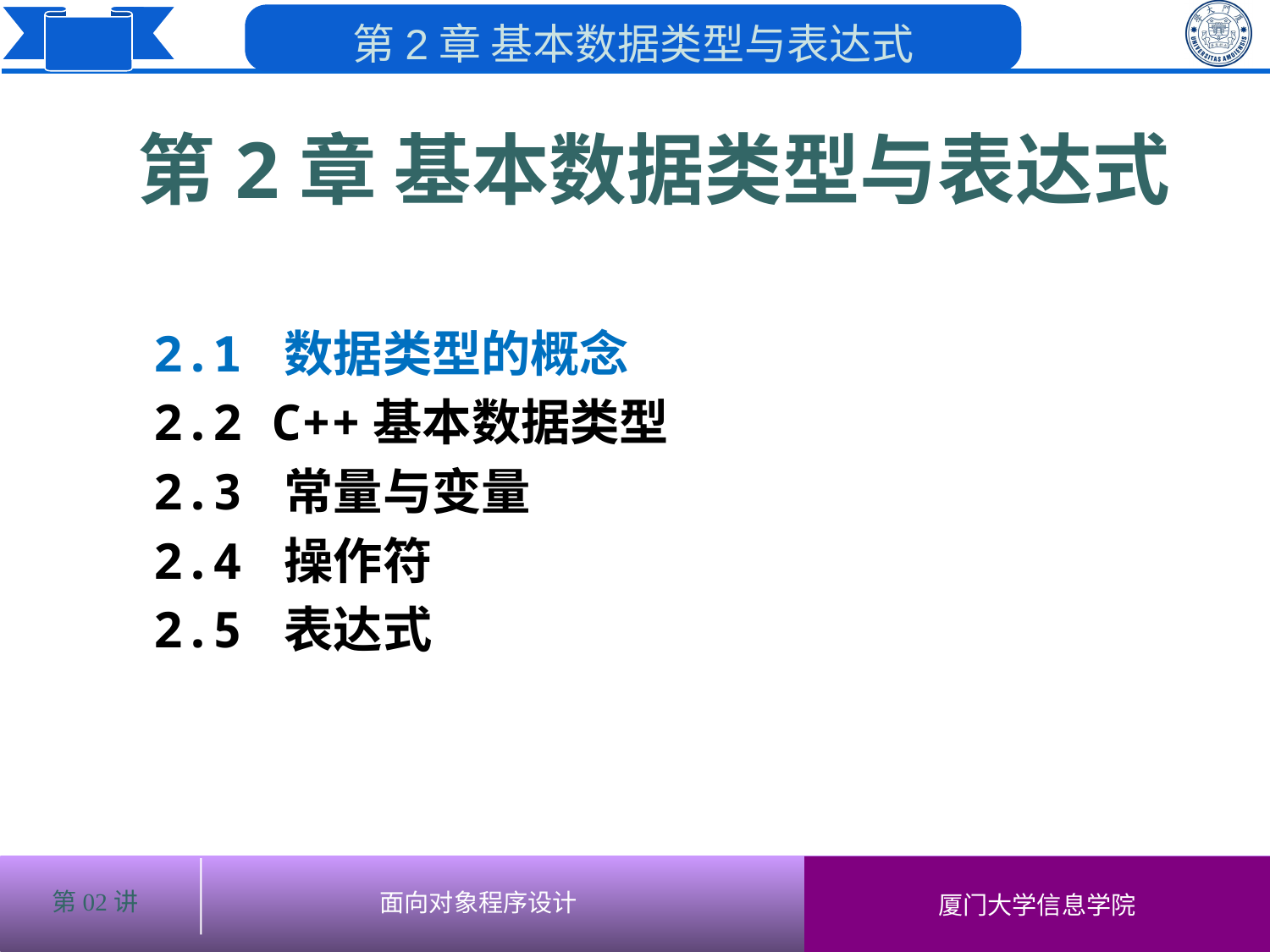

第2章 基本数据类型与表达式
2.1 数据类型的概念
2.2 C++基本数据类型
2.3 常量与变量
2.4 操作符
2.5 表达式
1